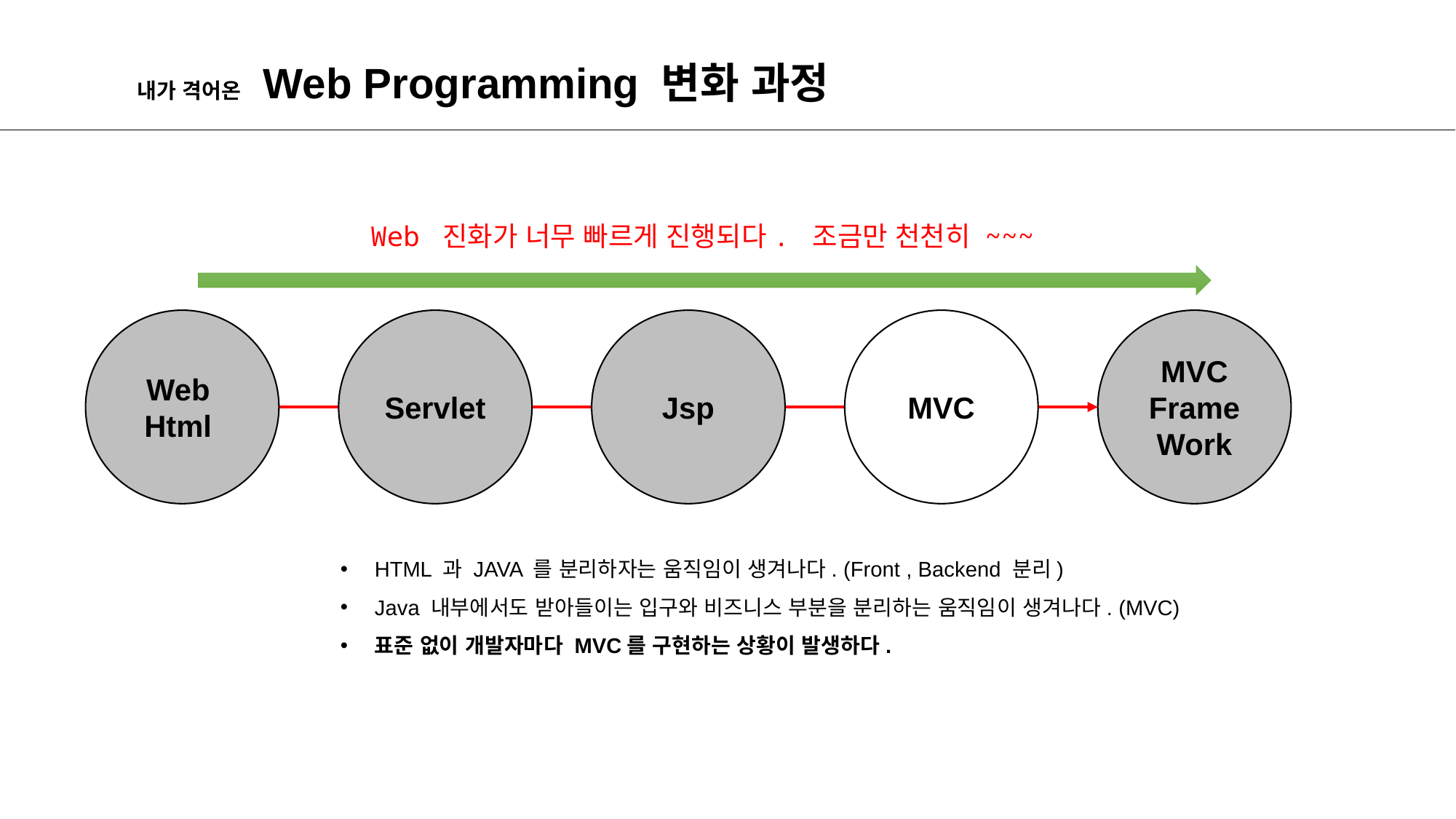

내가 격어온 Web Programming 변화 과정
Web 진화가 너무 빠르게 진행되다. 조금만 천천히 ~~~

Web
Html
Servlet
Jsp
MVC
MVC
FrameWork
HTML 과 JAVA 를 분리하자는 움직임이 생겨나다. (Front , Backend 분리)
Java 내부에서도 받아들이는 입구와 비즈니스 부분을 분리하는 움직임이 생겨나다. (MVC)
표준 없이 개발자마다 MVC를 구현하는 상황이 발생하다.